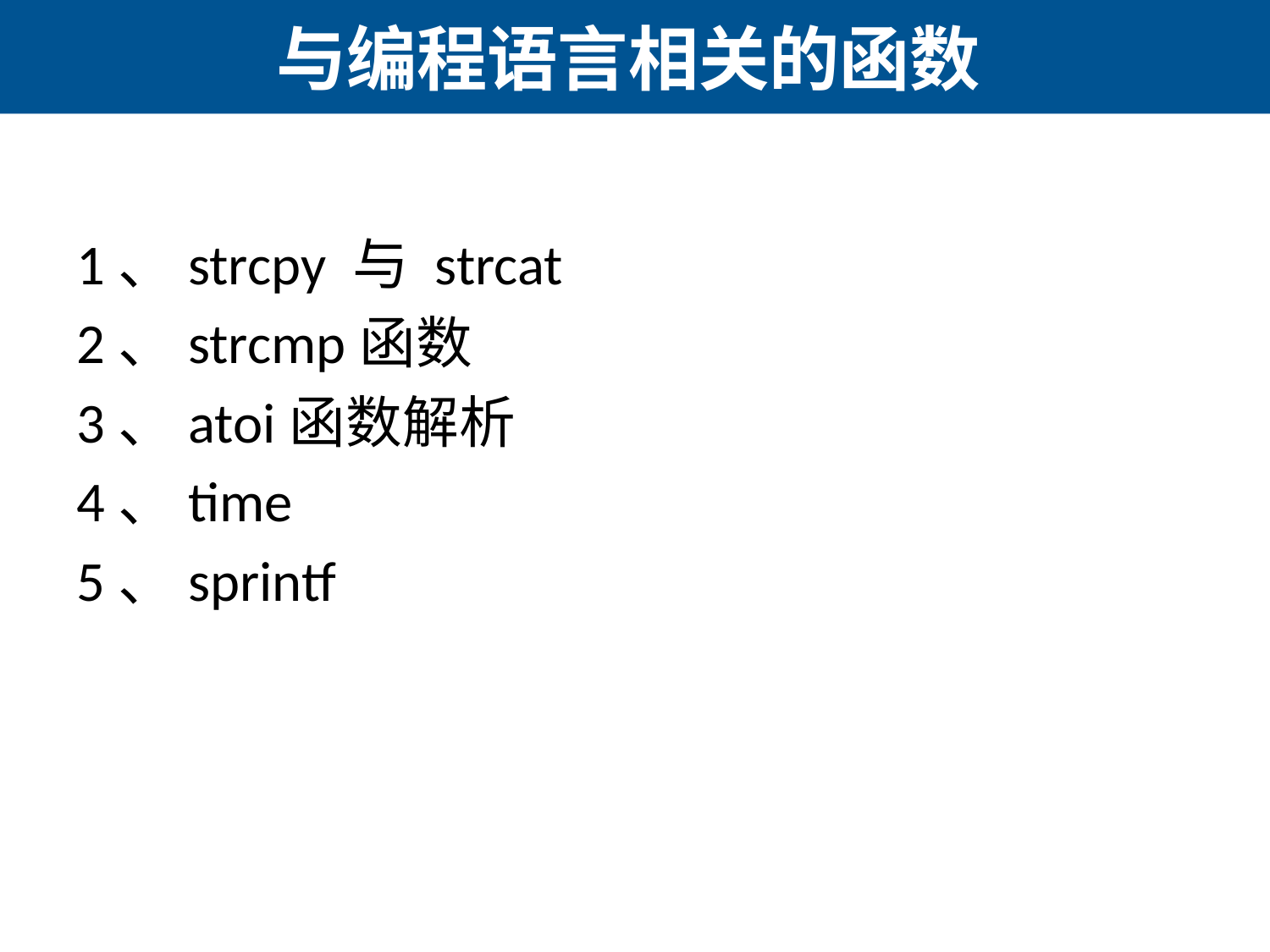

# 与编程语言相关的函数
1、strcpy 与 strcat
2、strcmp函数
3、atoi函数解析
4、time
5、sprintf